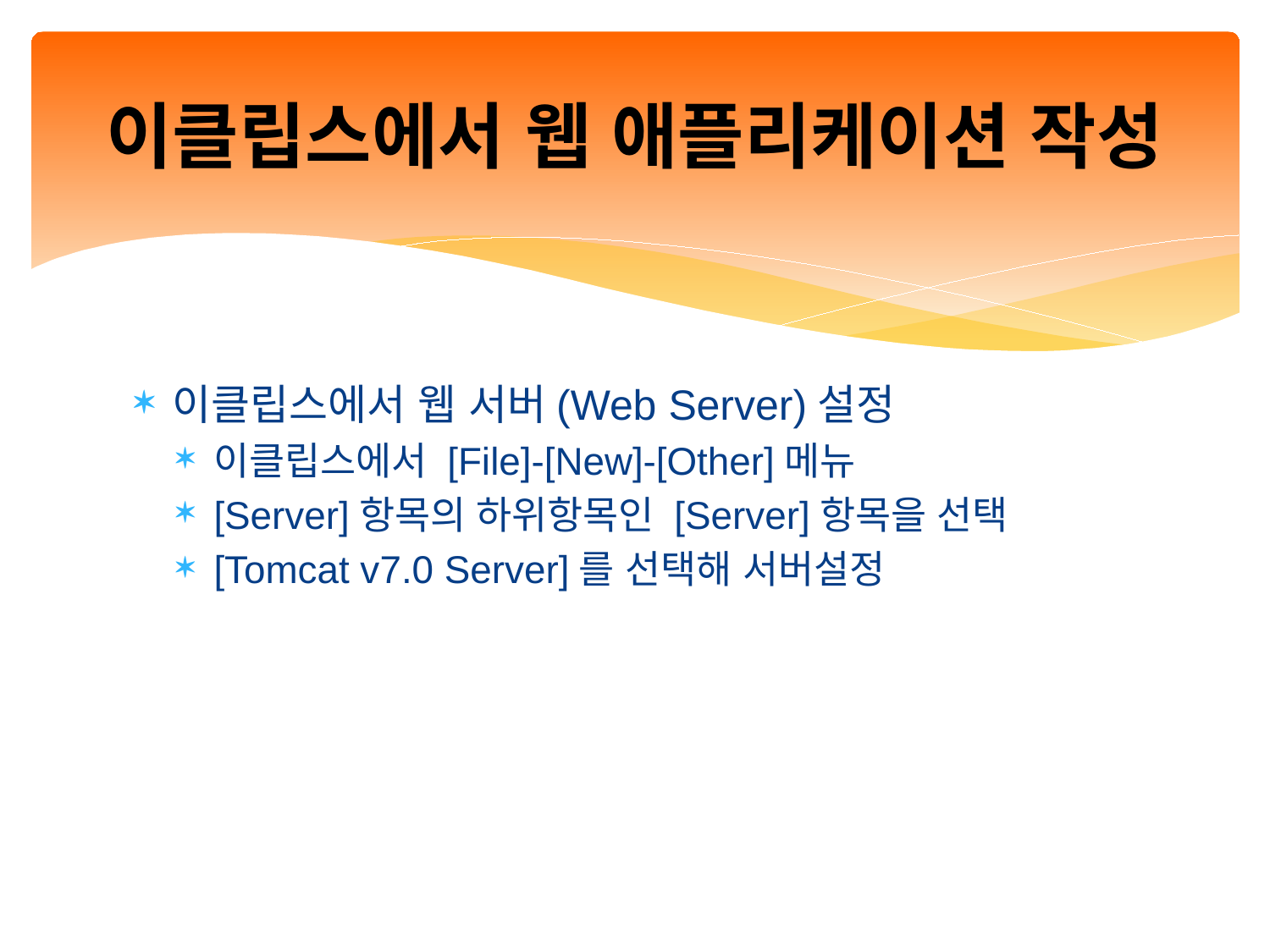

# 이클립스에서 웹 애플리케이션 작성
이클립스에서 웹 서버(Web Server)설정
이클립스에서 [File]-[New]-[Other]메뉴
[Server]항목의 하위항목인 [Server]항목을 선택
[Tomcat v7.0 Server]를 선택해 서버설정